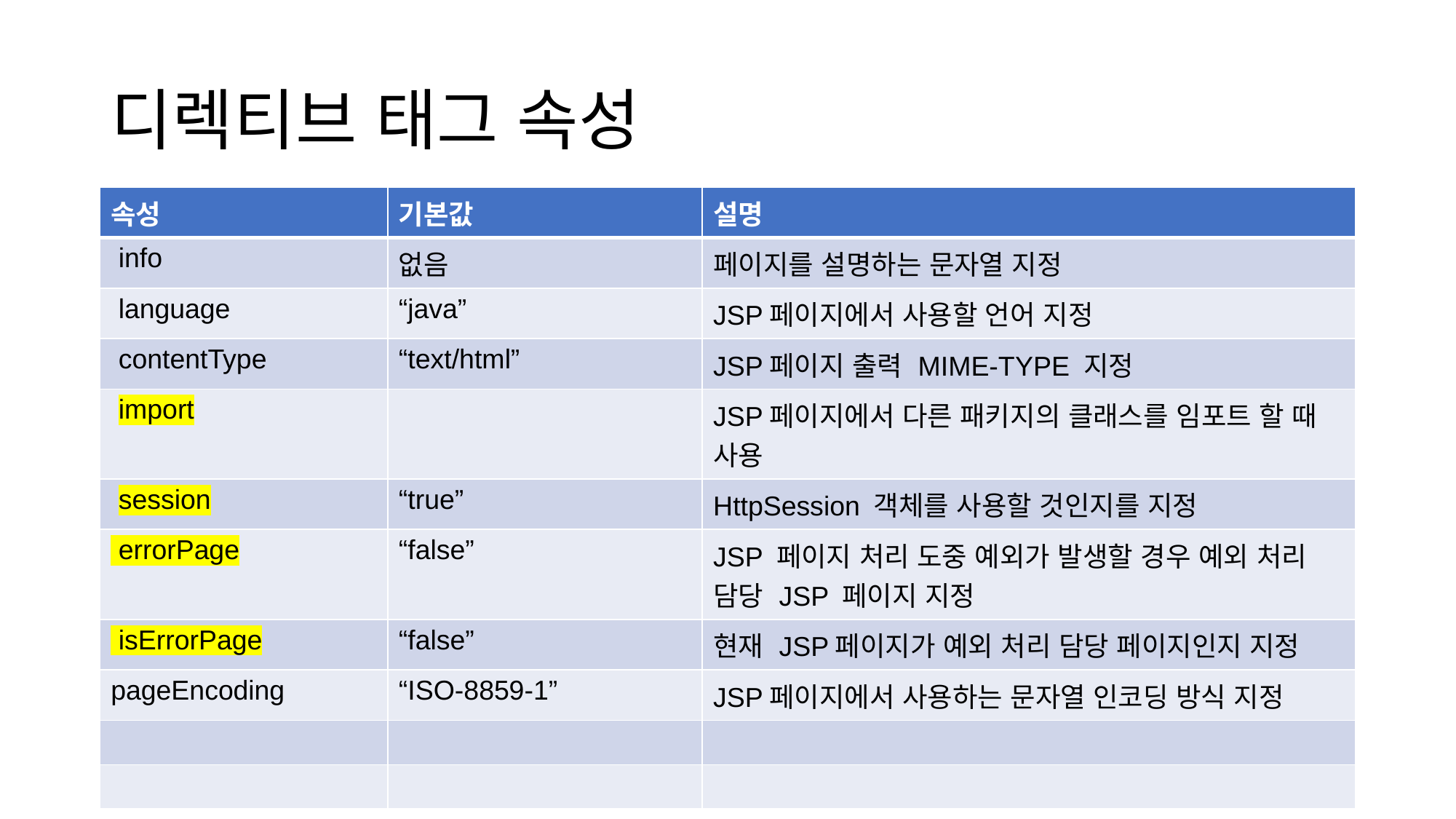

# 디렉티브 태그 속성
| 속성 | 기본값 | 설명 |
| --- | --- | --- |
| info | 없음 | 페이지를 설명하는 문자열 지정 |
| language | “java” | JSP페이지에서 사용할 언어 지정 |
| contentType | “text/html” | JSP페이지 출력 MIME-TYPE 지정 |
| import |  | JSP페이지에서 다른 패키지의 클래스를 임포트 할 때 사용 |
| session | “true” | HttpSession 객체를 사용할 것인지를 지정 |
| errorPage | “false” | JSP 페이지 처리 도중 예외가 발생할 경우 예외 처리 담당 JSP 페이지 지정 |
| isErrorPage | “false” | 현재 JSP페이지가 예외 처리 담당 페이지인지 지정 |
| pageEncoding | “ISO-8859-1” | JSP페이지에서 사용하는 문자열 인코딩 방식 지정 |
|  |  |  |
|  |  |  |